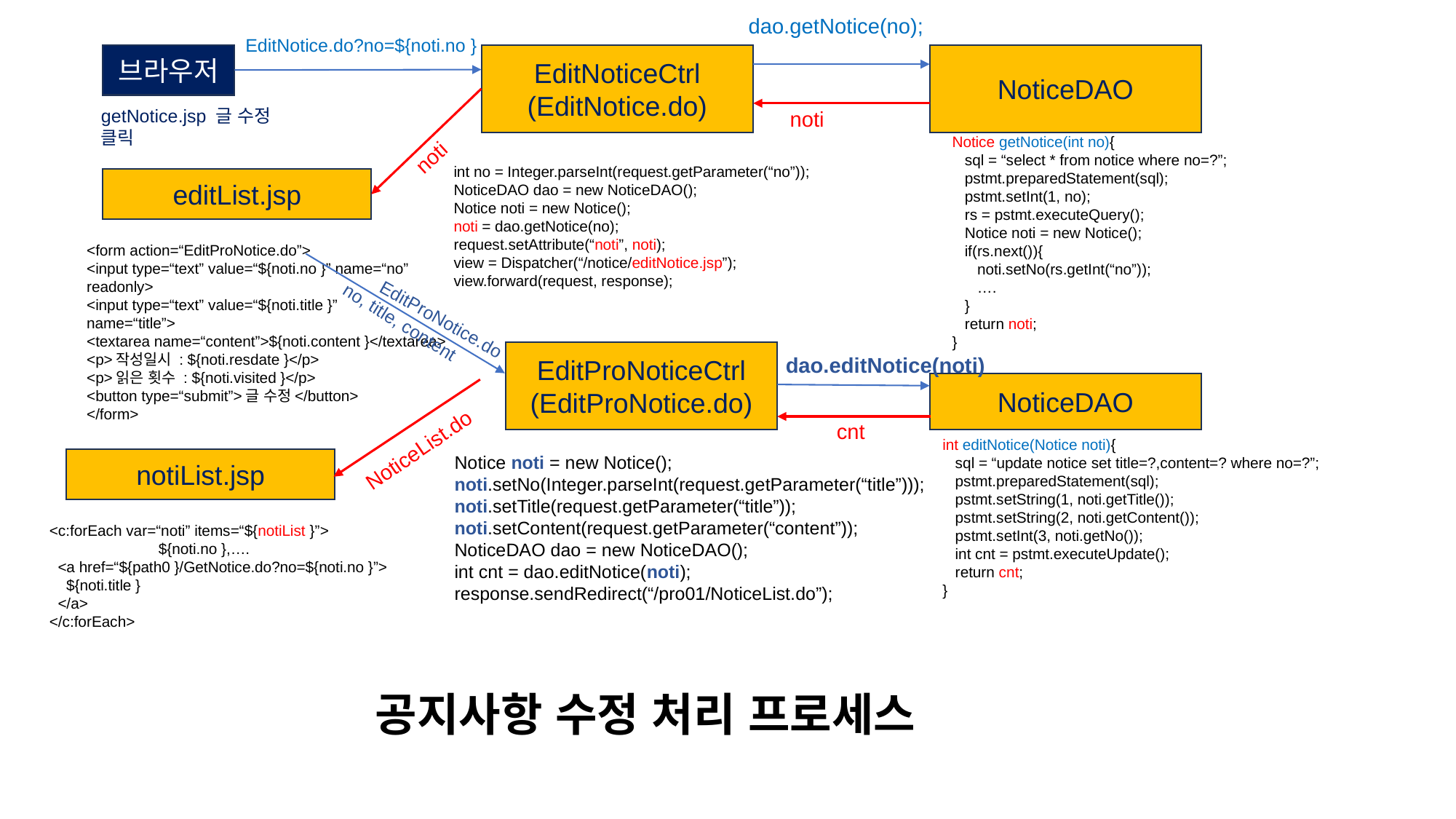

dao.getNotice(no);
EditNotice.do?no=${noti.no }
브라우저
EditNoticeCtrl
(EditNotice.do)
NoticeDAO
getNotice.jsp 글 수정
클릭
noti
Notice getNotice(int no){
   sql = “select * from notice where no=?”;
   pstmt.preparedStatement(sql);
   pstmt.setInt(1, no);
   rs = pstmt.executeQuery();
   Notice noti = new Notice();
   if(rs.next()){
      noti.setNo(rs.getInt(“no”));
      ….
   }
   return noti;
}
noti
int no = Integer.parseInt(request.getParameter(“no”));
NoticeDAO dao = new NoticeDAO();
Notice noti = new Notice();
noti = dao.getNotice(no);
request.setAttribute(“noti”, noti);
view = Dispatcher(“/notice/editNotice.jsp”);
view.forward(request, response);
editList.jsp
<form action=“EditProNotice.do”>
<input type=“text” value=“${noti.no }” name=“no”
readonly>
<input type=“text” value=“${noti.title }”
name=“title”>
<textarea name=“content”>${noti.content }</textarea>
<p>작성일시 : ${noti.resdate }</p>
<p>읽은 횟수 : ${noti.visited }</p>
<button type=“submit”>글 수정</button>
</form>
EditProNotice.do
no, title, content
EditProNoticeCtrl
(EditProNotice.do)
dao.editNotice(noti)
NoticeDAO
cnt
int editNotice(Notice noti){
   sql = “update notice set title=?,content=? where no=?”;
   pstmt.preparedStatement(sql);
   pstmt.setString(1, noti.getTitle());
   pstmt.setString(2, noti.getContent());
   pstmt.setInt(3, noti.getNo());
   int cnt = pstmt.executeUpdate();
   return cnt;
}
NoticeList.do
Notice noti = new Notice();
noti.setNo(Integer.parseInt(request.getParameter(“title”)));
noti.setTitle(request.getParameter(“title”));
noti.setContent(request.getParameter(“content”));
NoticeDAO dao = new NoticeDAO();
int cnt = dao.editNotice(noti);
response.sendRedirect(“/pro01/NoticeList.do”);
notiList.jsp
<c:forEach var=“noti” items=“${notiList }”>
	${noti.no },….
  <a href=“${path0 }/GetNotice.do?no=${noti.no }”>
    ${noti.title }
  </a>
</c:forEach>
공지사항 수정 처리 프로세스